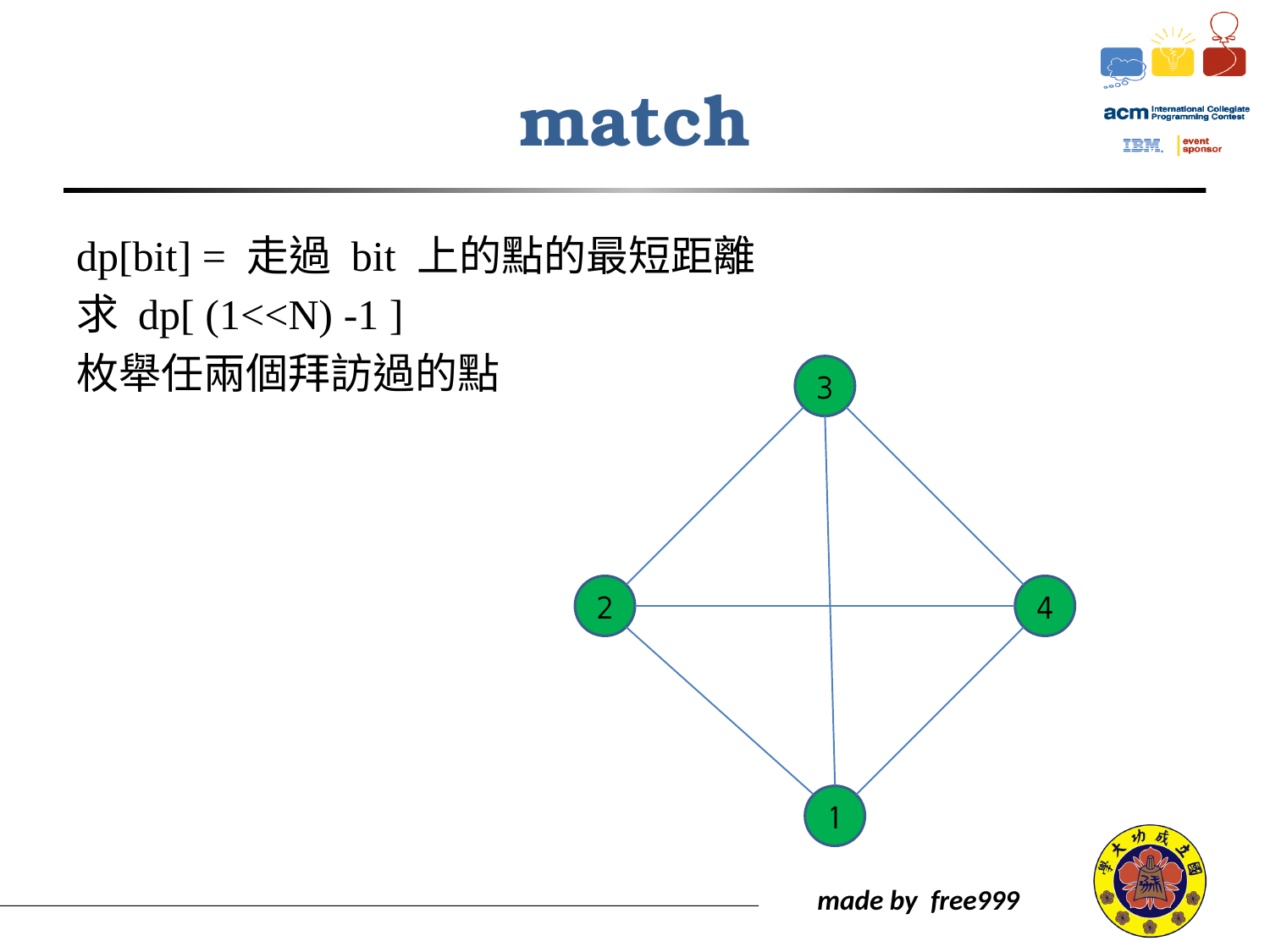

# match
dp[bit] = 走過 bit 上的點的最短距離
求 dp[ (1<<N) -1 ]
枚舉任兩個拜訪過的點
3
2
4
1